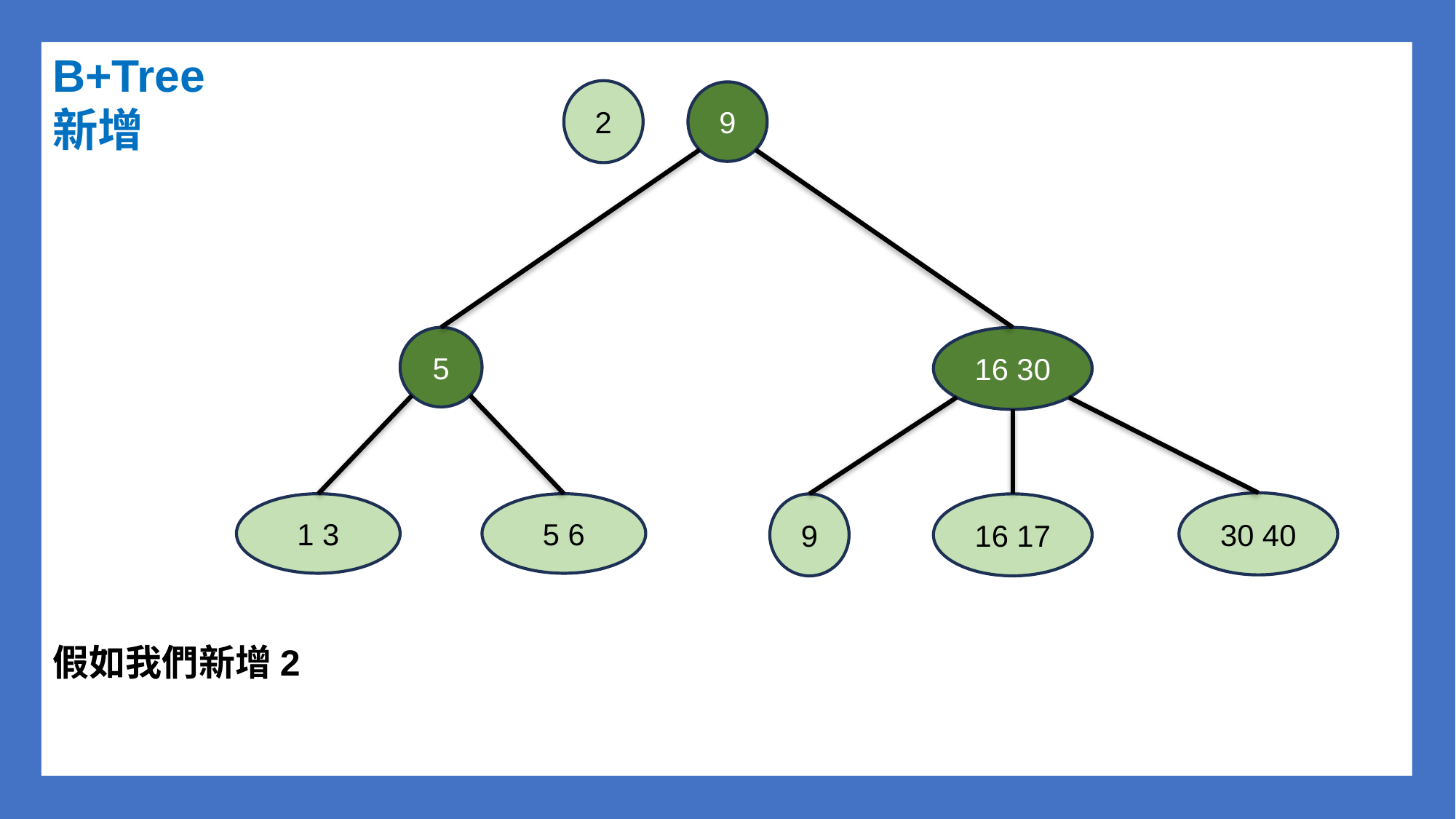

B+Tree
新增
2
9
5
16 30
30 40
5 6
1 3
16 17
9
假如我們新增2